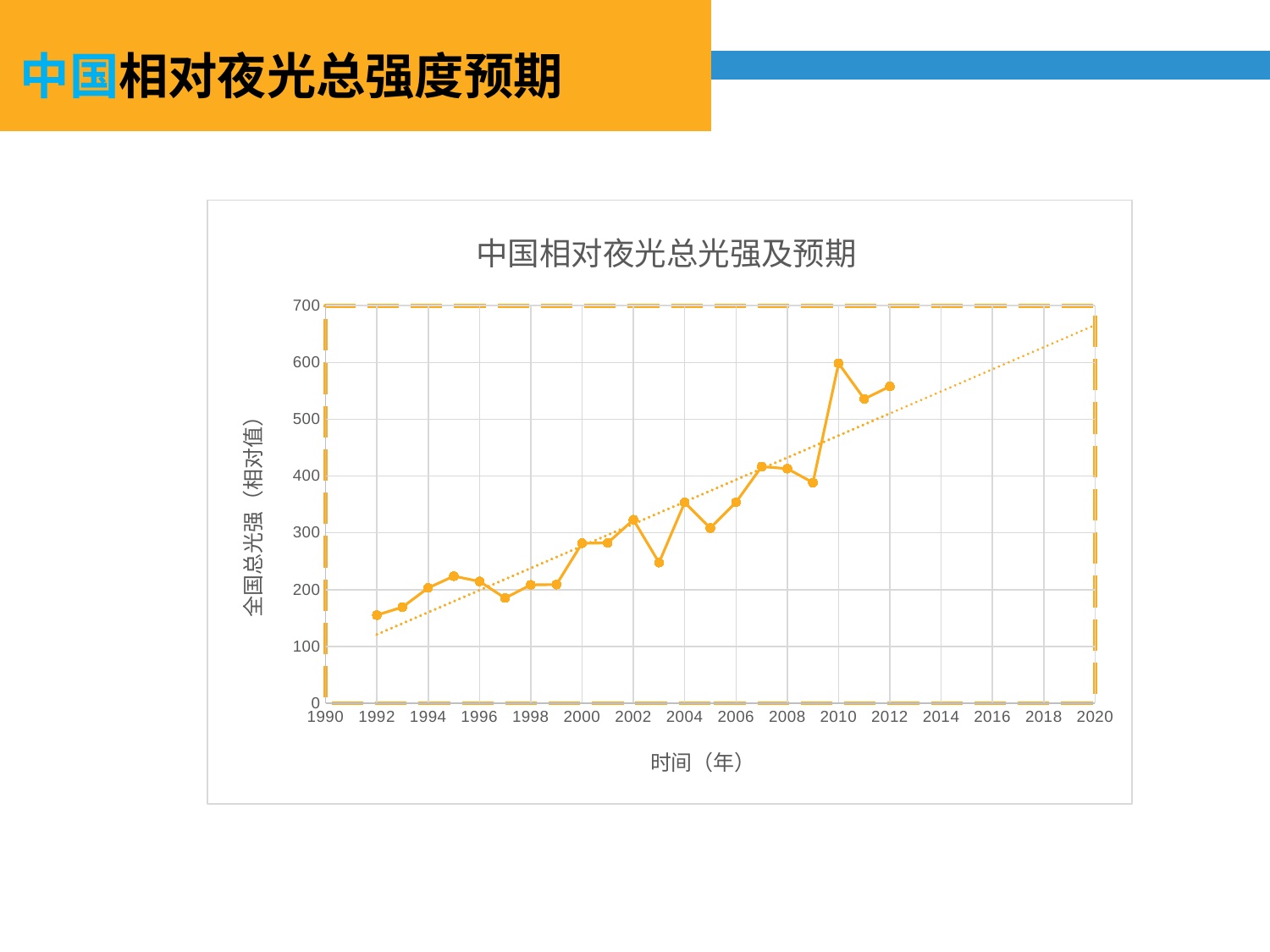

中国相对夜光总强度预期

### Chart: 中国相对夜光总光强及预期

| Category | Total |
|---|---|